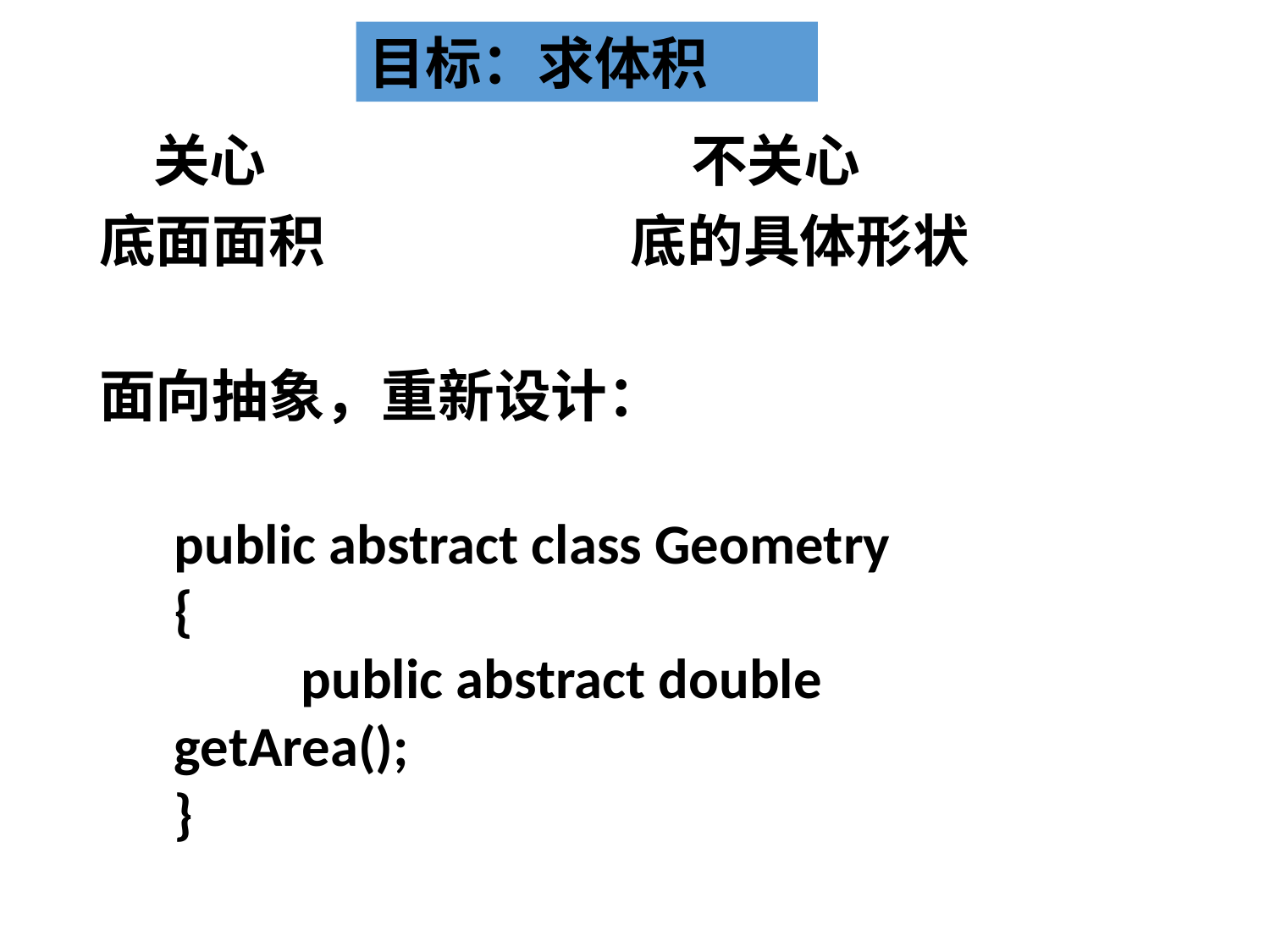

目标：求体积
关心
不关心
底面面积
底的具体形状
面向抽象，重新设计：
public abstract class Geometry
{
	public abstract double getArea();
}